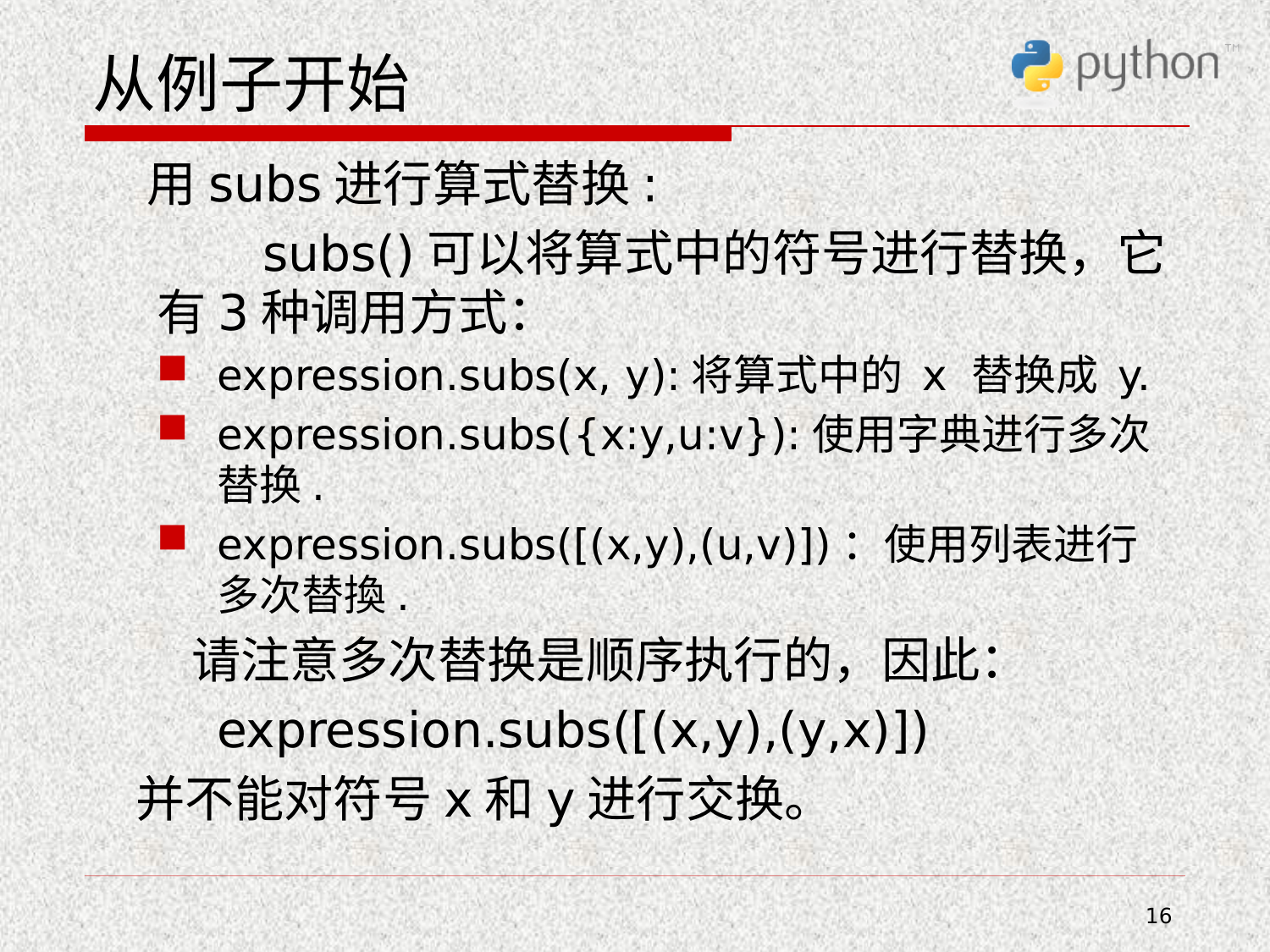

# 从例子开始
    用subs进行算式替换:
          subs()可以将算式中的符号进行替换，它有3种调用方式：
expression.subs(x, y):将算式中的 x 替换成 y.
expression.subs({x:y,u:v}):使用字典进行多次替换.
expression.subs([(x,y),(u,v)])：使用列表进行多次替換.
        请注意多次替换是顺序执行的，因此：
        expression.subs([(x,y),(y,x)])
   并不能对符号x和y进行交换。
16